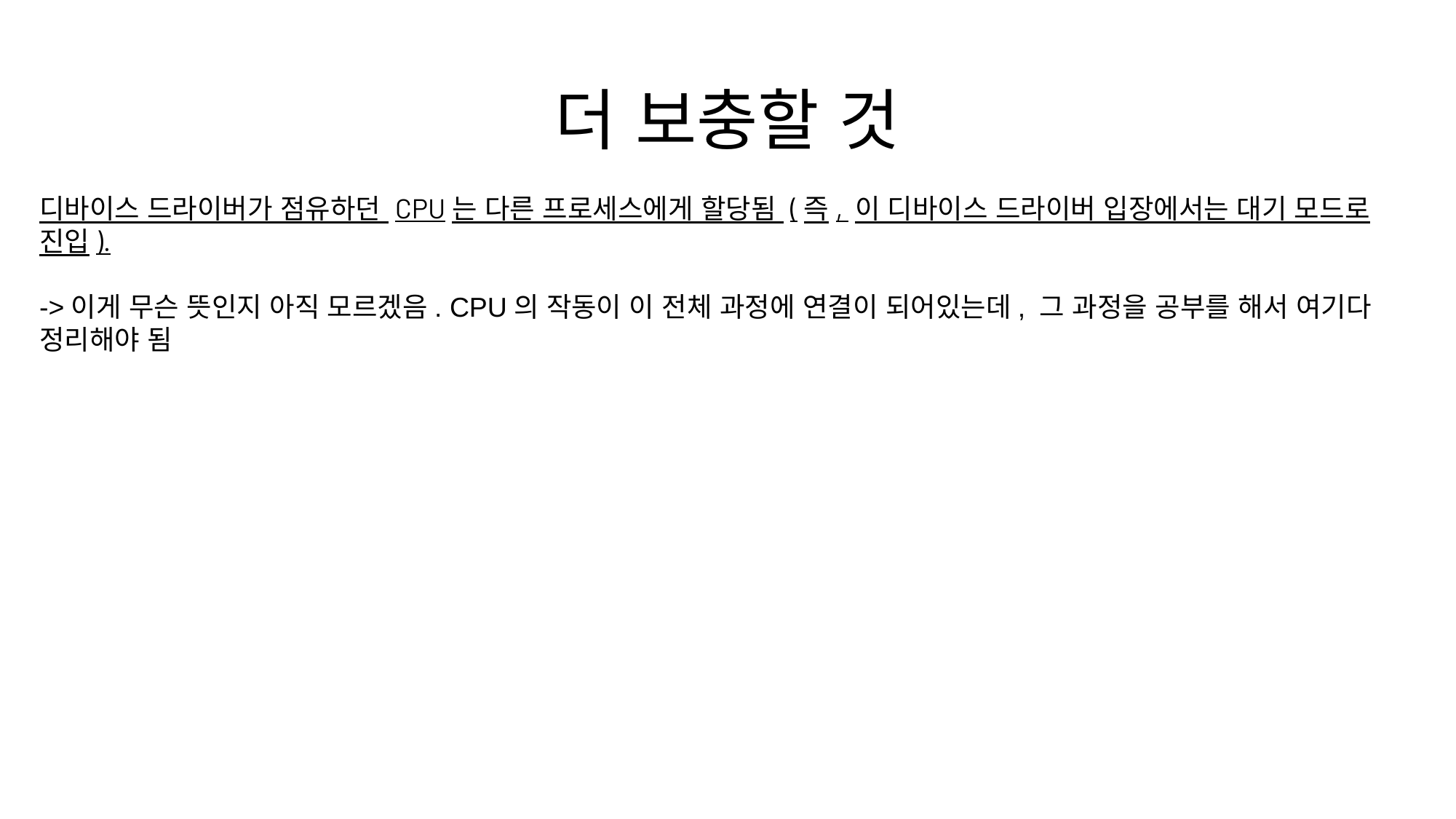

# 더 보충할 것
디바이스 드라이버가 점유하던 CPU는 다른 프로세스에게 할당됨 (즉, 이 디바이스 드라이버 입장에서는 대기 모드로 진입).

->이게 무슨 뜻인지 아직 모르겠음. CPU의 작동이 이 전체 과정에 연결이 되어있는데, 그 과정을 공부를 해서 여기다 정리해야 됨